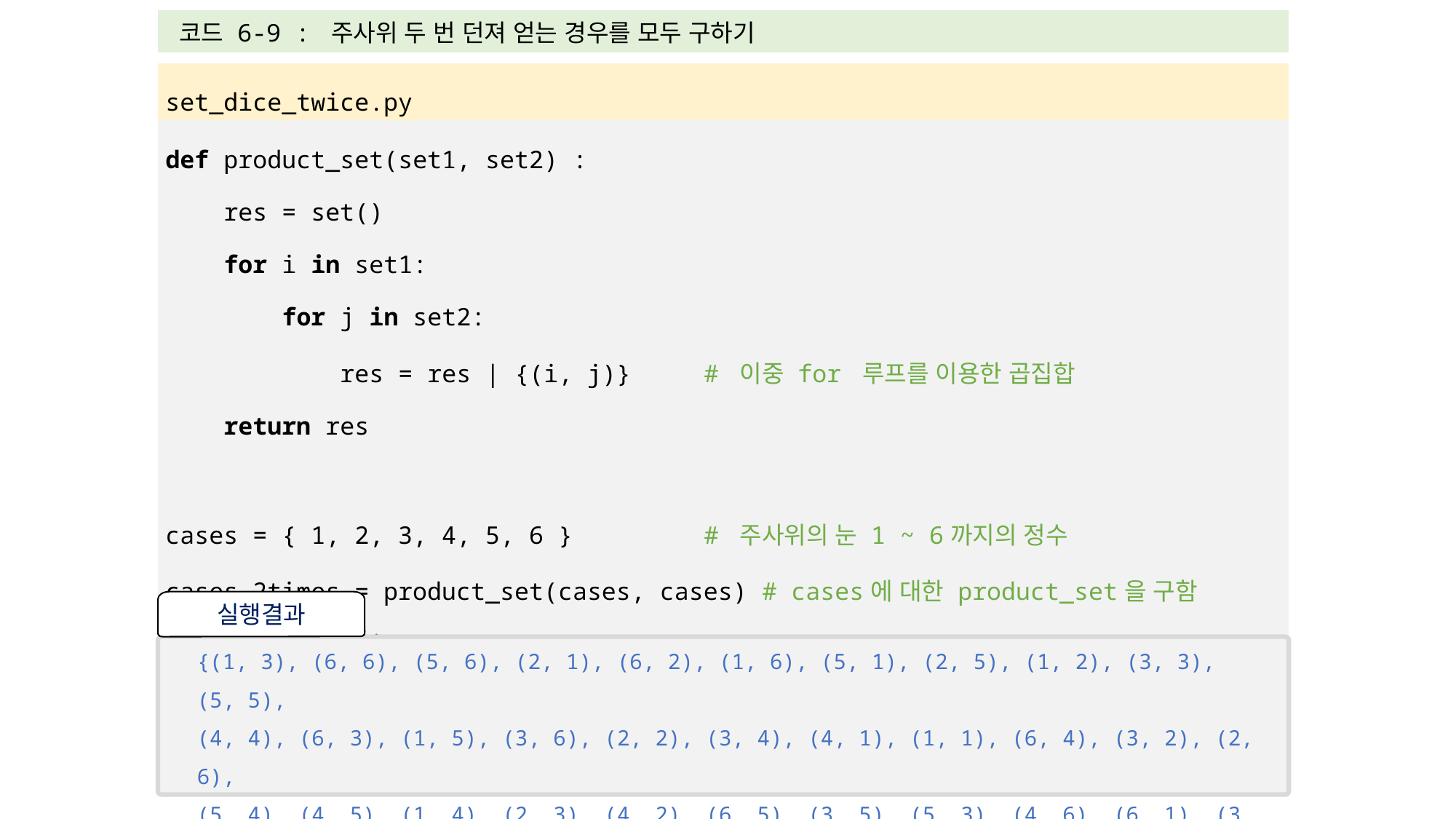

| 코드 6-9 : 주사위 두 번 던져 얻는 경우를 모두 구하기 |
| --- |
|  |
| set\_dice\_twice.py |
| def product\_set(set1, set2) : res = set() for i in set1: for j in set2: res = res | {(i, j)} # 이중 for 루프를 이용한 곱집합 return res cases = { 1, 2, 3, 4, 5, 6 } # 주사위의 눈 1 ~ 6까지의 정수 cases\_2times = product\_set(cases, cases) # cases에 대한 product\_set을 구함 print(cases\_2times) |
실행결과

{(1, 3), (6, 6), (5, 6), (2, 1), (6, 2), (1, 6), (5, 1), (2, 5), (1, 2), (3, 3), (5, 5),
(4, 4), (6, 3), (1, 5), (3, 6), (2, 2), (3, 4), (4, 1), (1, 1), (6, 4), (3, 2), (2, 6),
(5, 4), (4, 5), (1, 4), (2, 3), (4, 2), (6, 5), (3, 5), (5, 3), (4, 6), (6, 1), (3, 1),
(4, 3), (5, 2), (2, 4)}